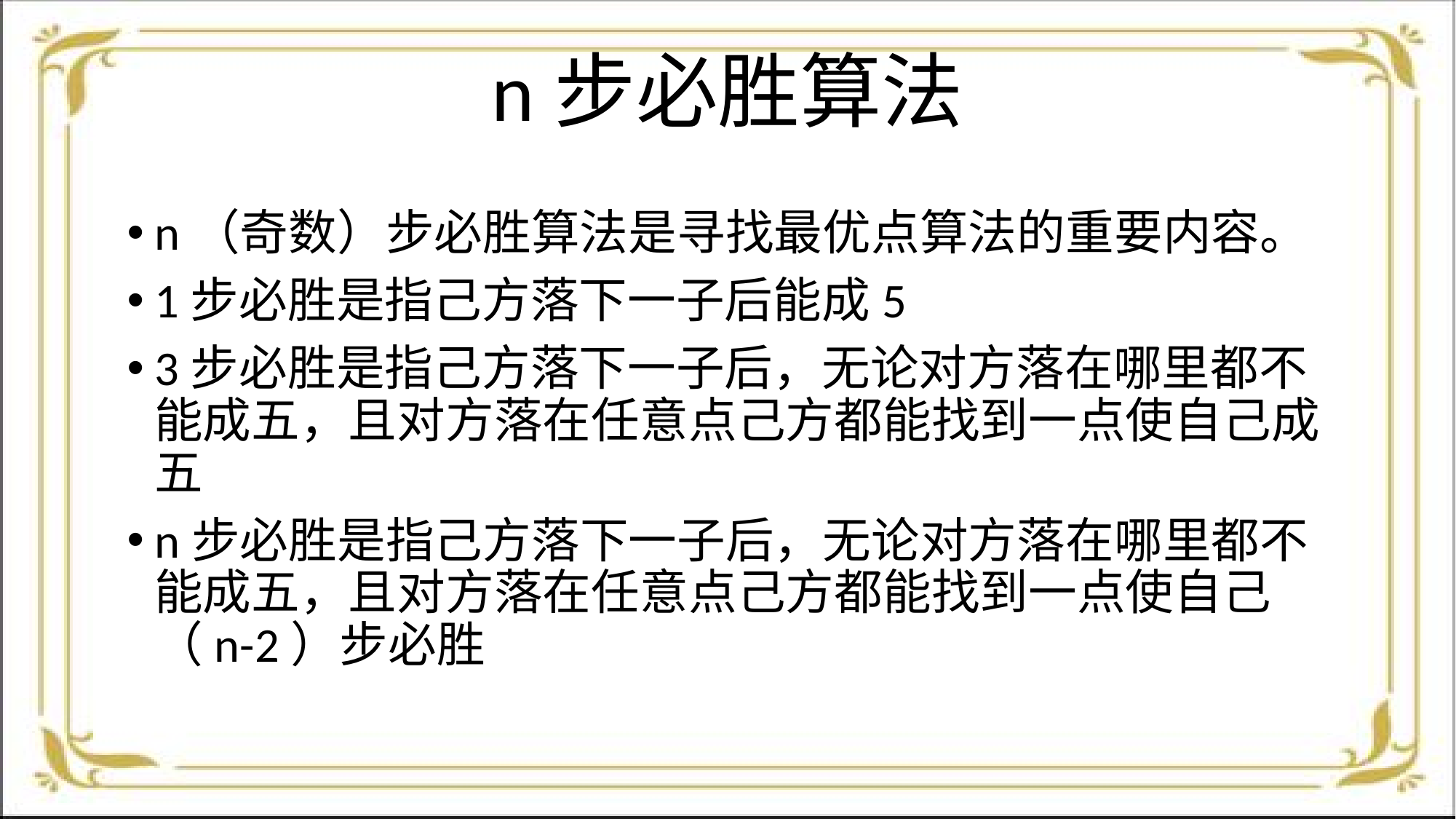

# n步必胜算法
n（奇数）步必胜算法是寻找最优点算法的重要内容。
1步必胜是指己方落下一子后能成5
3步必胜是指己方落下一子后，无论对方落在哪里都不能成五，且对方落在任意点己方都能找到一点使自己成五
n步必胜是指己方落下一子后，无论对方落在哪里都不能成五，且对方落在任意点己方都能找到一点使自己（n-2）步必胜